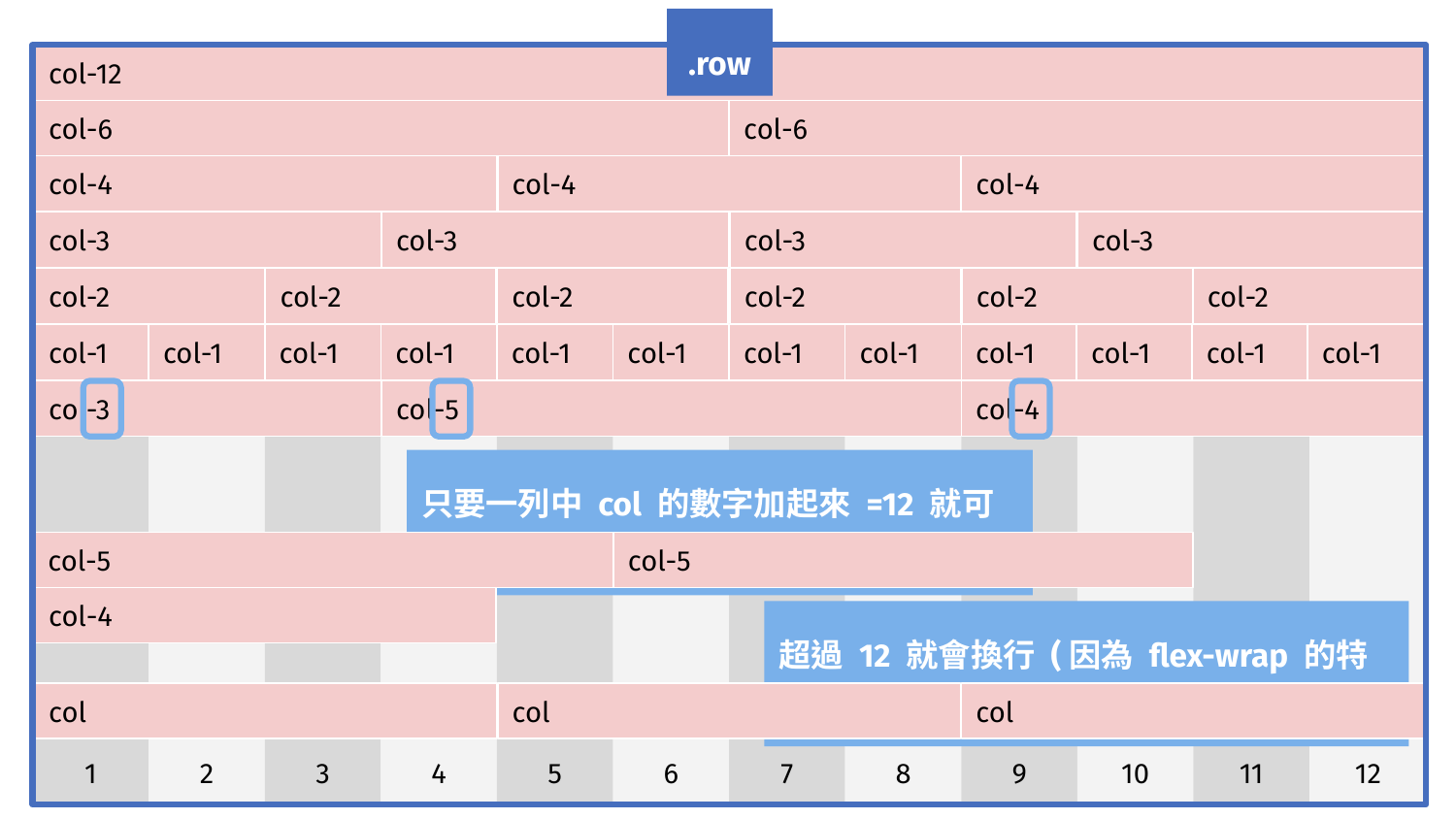

.row

1
2
3
4
5
6
7
8
9
10
11
12
col-12
col-6
col-6
col-4
col-4
col-4
col-3
col-3
col-3
col-3
col-2
col-2
col-2
col-2
col-2
col-2
col-1
col-1
col-1
col-1
col-1
col-1
col-1
col-1
col-1
col-1
col-1
col-1
col-3
col-5
col-4

只要一列中 col 的數字加起來 =12 就可以
col-5
col-5
col-4
超過 12 就會換行 (因為 flex-wrap 的特性)
col
col
col